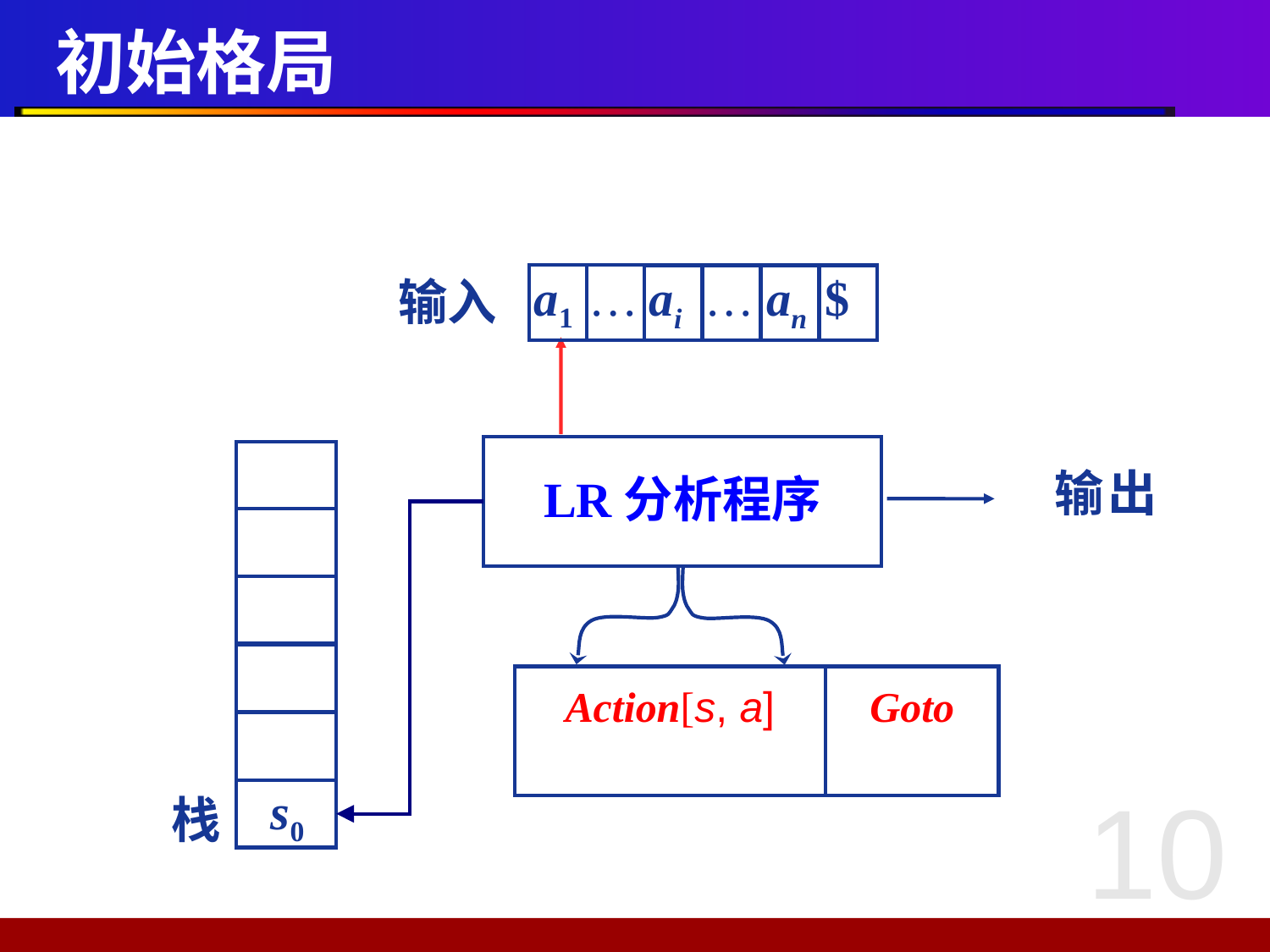

# 初始格局
输入
a1
…
ai
…
an
$

LR分析程序

输出

Action[s, a]
Goto

10
s0
栈